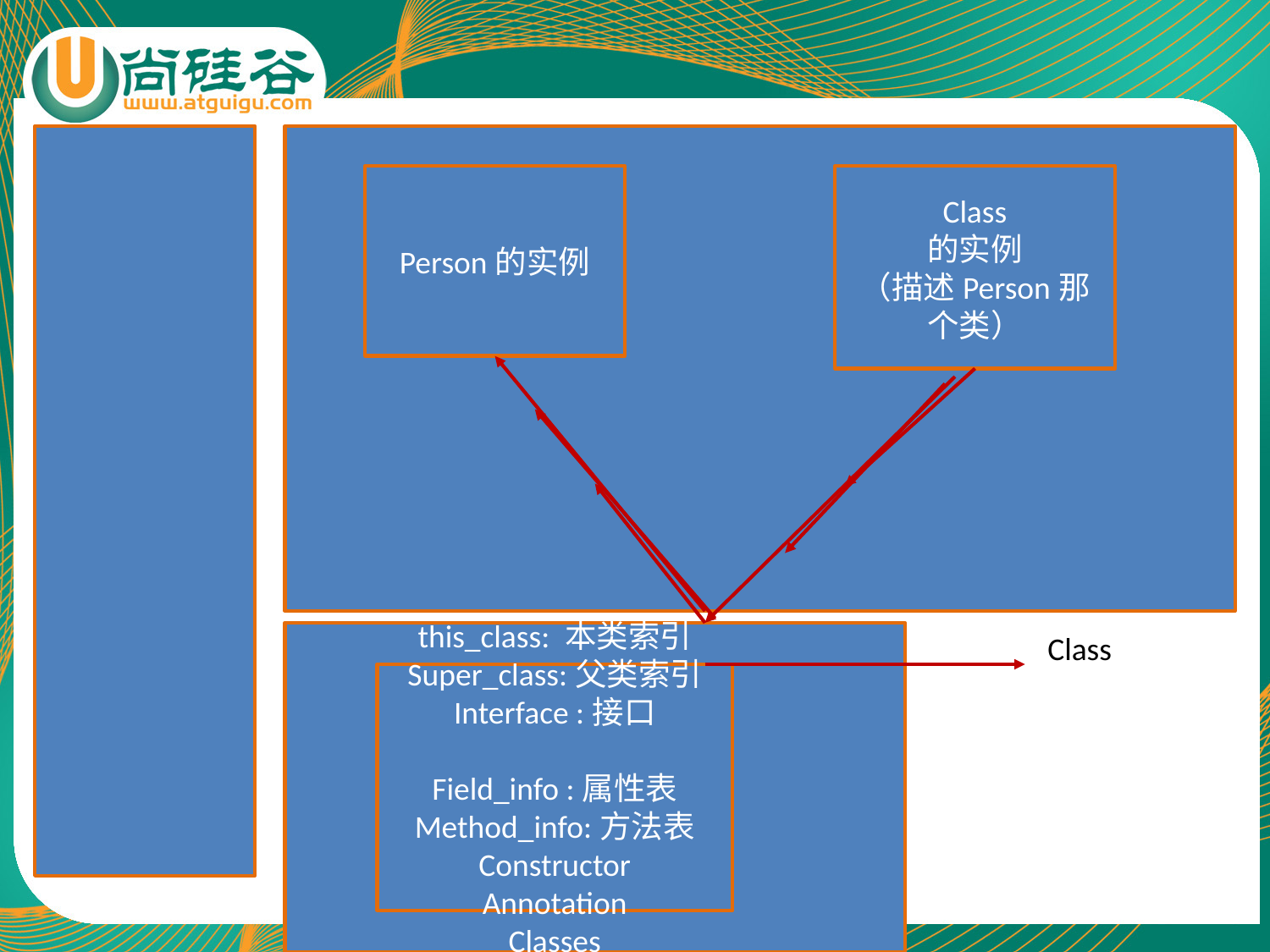

Person的实例
Class
的实例
（描述Person那个类）

Class
this_class: 本类索引
Super_class:父类索引
Interface :接口

Field_info :属性表
Method_info:方法表
Constructor
Annotation
Classes